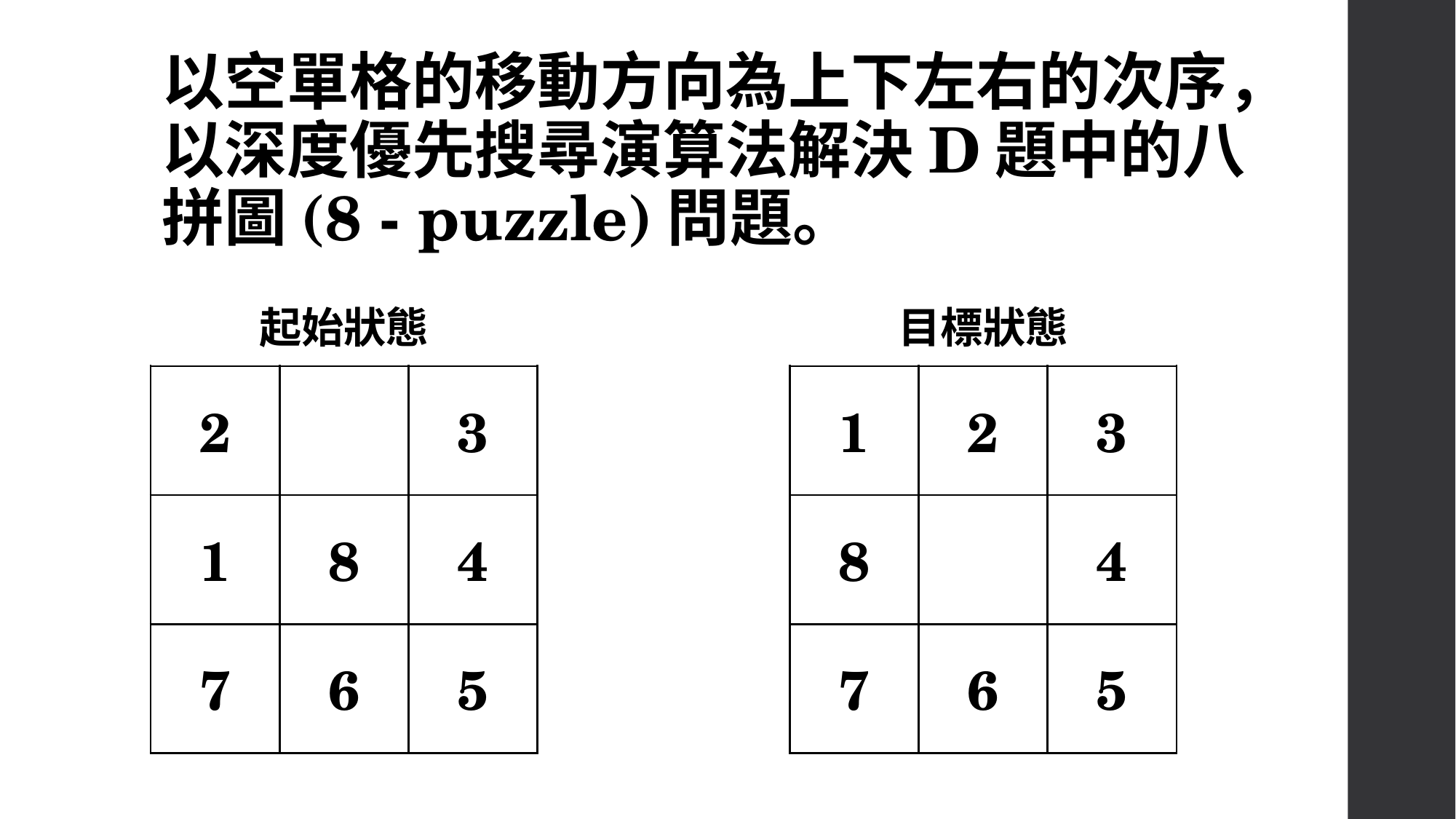

# 以空單格的移動方向為上下左右的次序，以深度優先搜尋演算法解決D題中的八拼圖(8 - puzzle)問題。
起始狀態
目標狀態
| 2 |  | 3 |
| --- | --- | --- |
| 1 | 8 | 4 |
| 7 | 6 | 5 |
| 1 | 2 | 3 |
| --- | --- | --- |
| 8 |  | 4 |
| 7 | 6 | 5 |